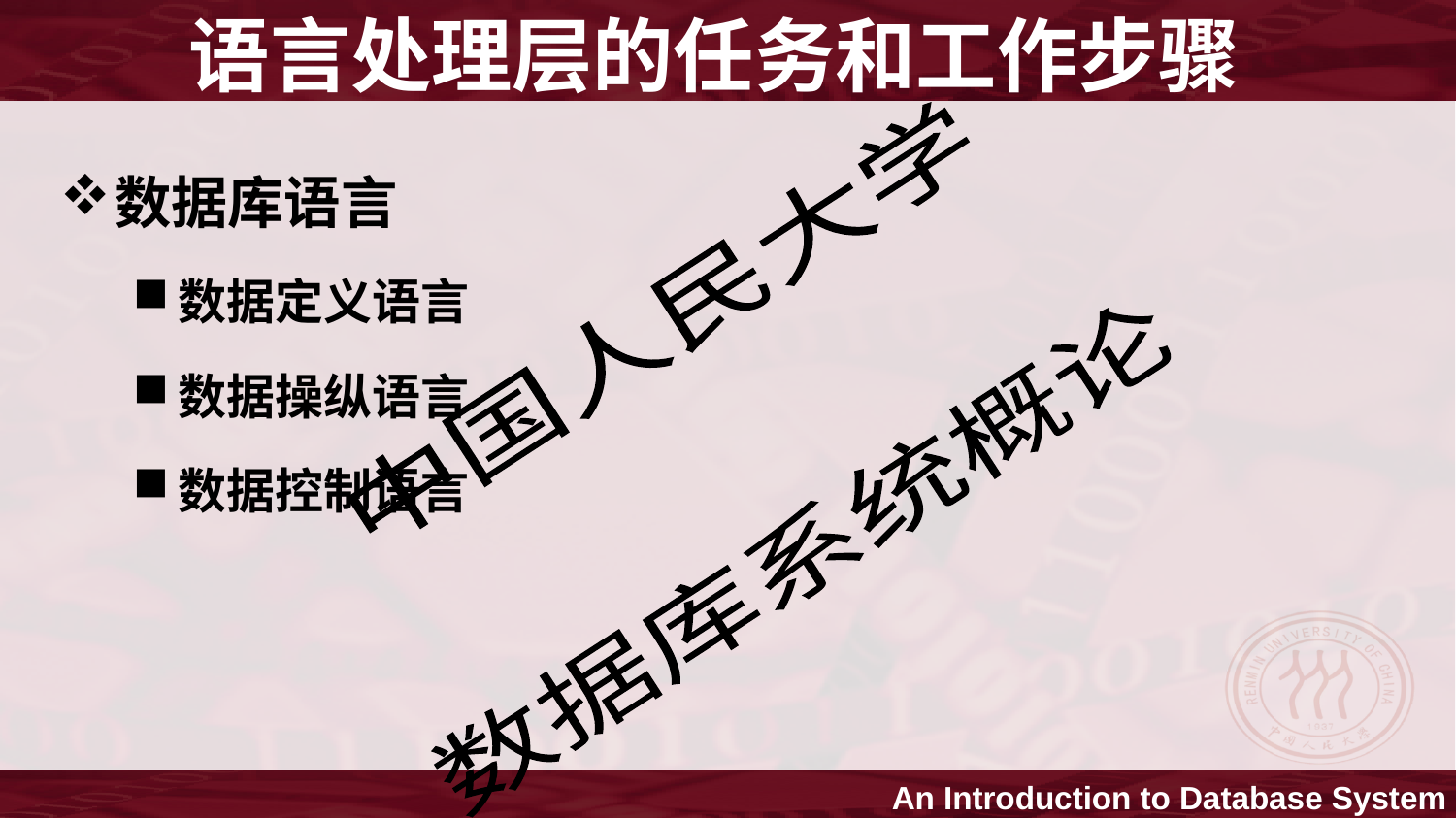

# 语言处理层的任务和工作步骤
数据库语言
数据定义语言
数据操纵语言
数据控制语言